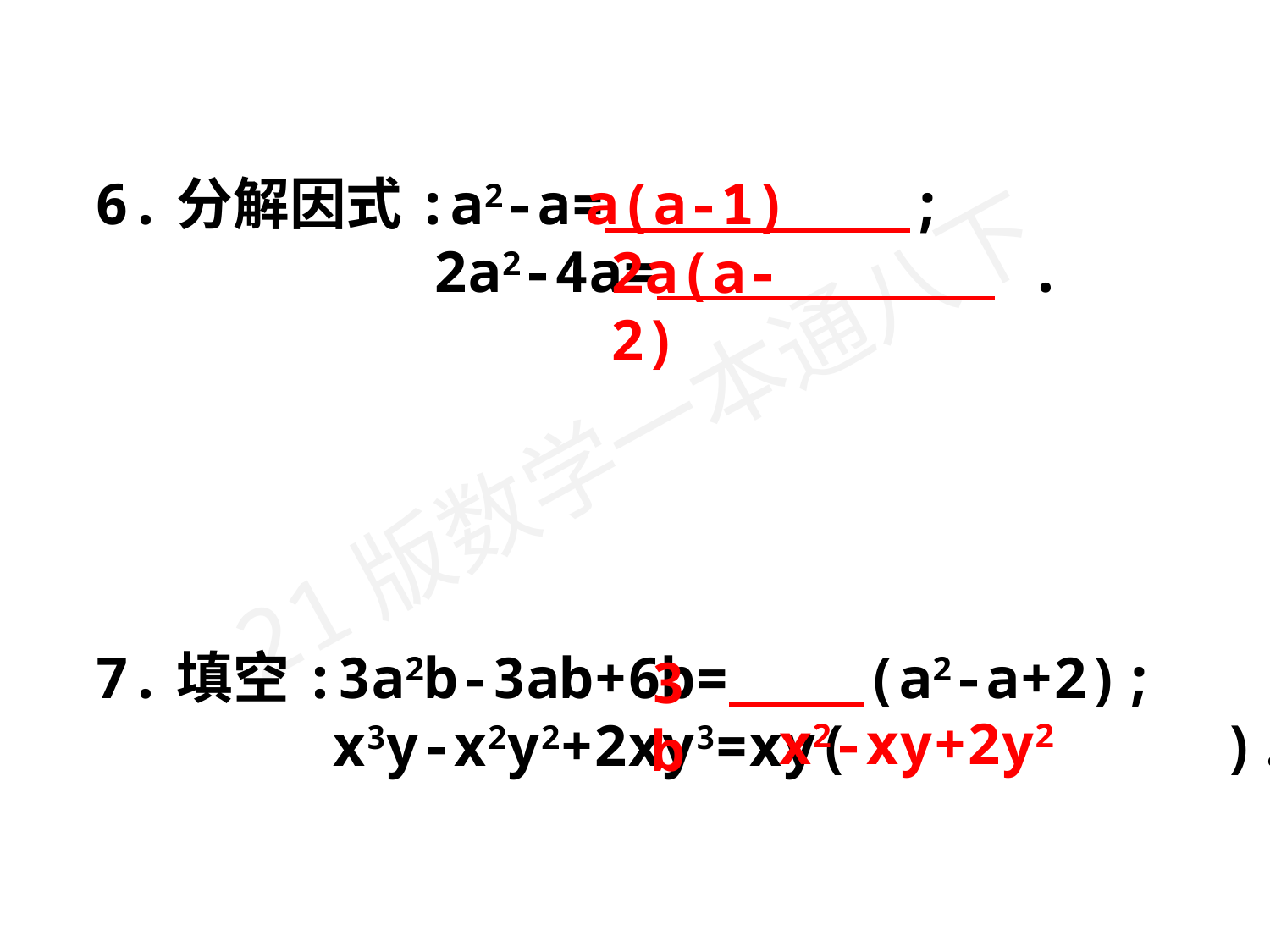

6.分解因式:a2-a=         ;
          2a2-4a=           .

7.填空:3a2b-3ab+6b=    (a2-a+2);
       x3y-x2y2+2xy3=xy(           ).
a(a-1)
2a(a-2)
3b
x2-xy+2y2